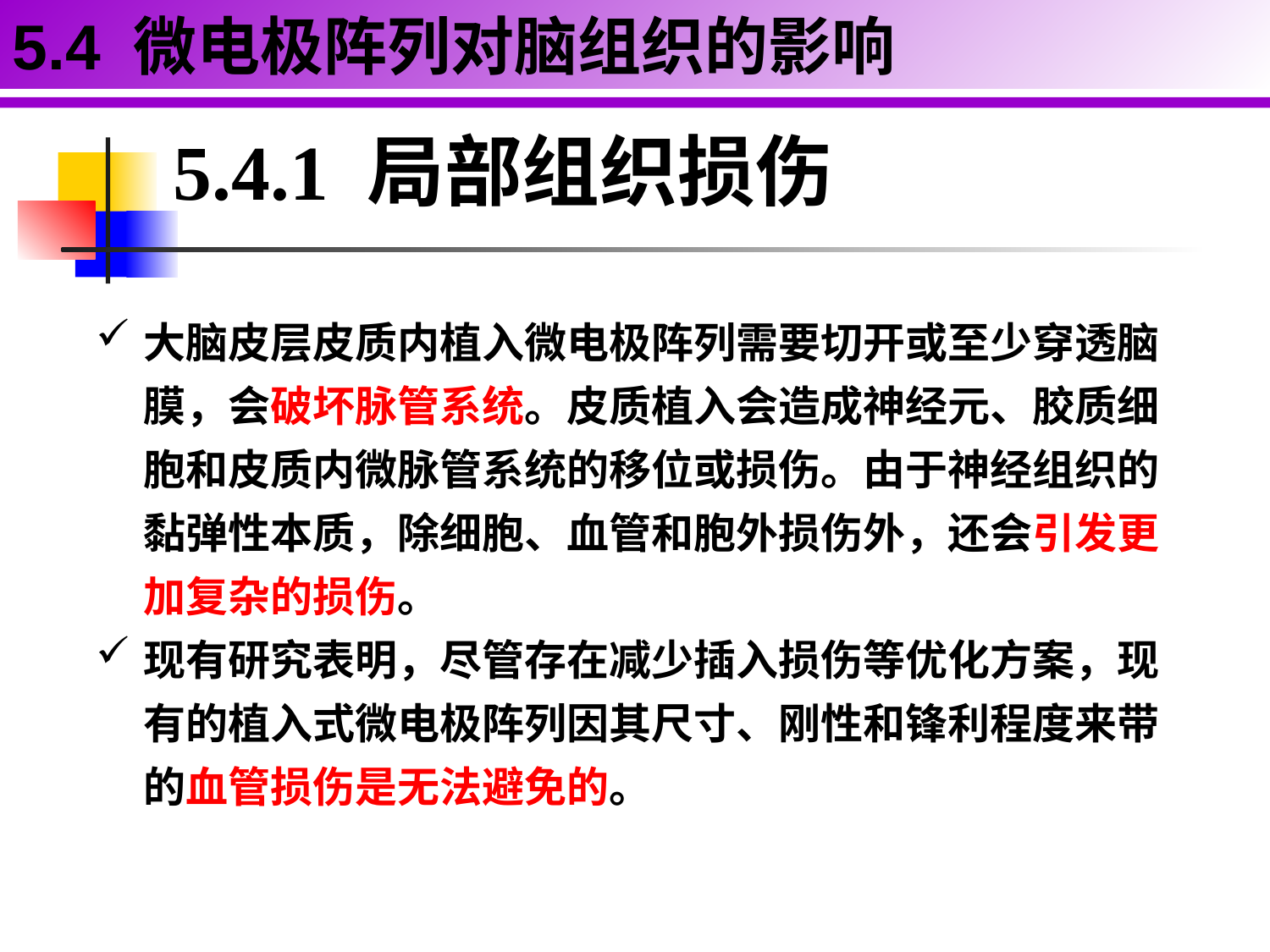

5.4 微电极阵列对脑组织的影响

5.4.1 局部组织损伤
大脑皮层皮质内植入微电极阵列需要切开或至少穿透脑膜，会破坏脉管系统。皮质植入会造成神经元、胶质细胞和皮质内微脉管系统的移位或损伤。由于神经组织的黏弹性本质，除细胞、血管和胞外损伤外，还会引发更加复杂的损伤。
现有研究表明，尽管存在减少插入损伤等优化方案，现有的植入式微电极阵列因其尺寸、刚性和锋利程度来带的血管损伤是无法避免的。